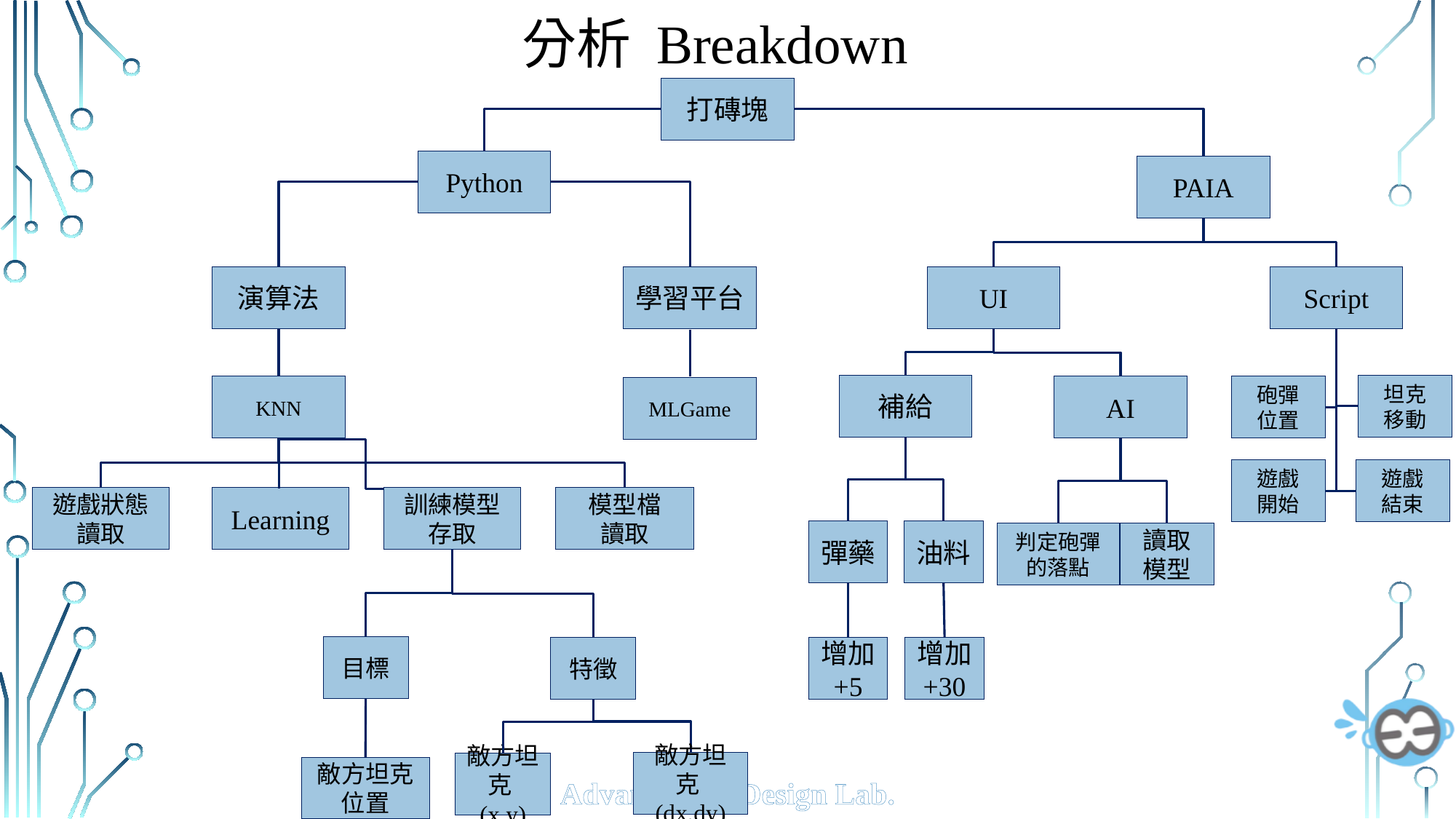

# 分析 Breakdown
打磚塊
Python
PAIA
學習平台
Script
演算法
UI
補給
坦克
移動
AI
砲彈
位置
KNN
MLGame
遊戲
開始
遊戲
結束
遊戲狀態讀取
Learning
訓練模型存取
模型檔
讀取
彈藥
油料
判定砲彈的落點
讀取模型
目標
特徵
增加
+5
增加
+30
敵方坦克(dx,dy)
敵方坦克(x,y)
敵方坦克位置